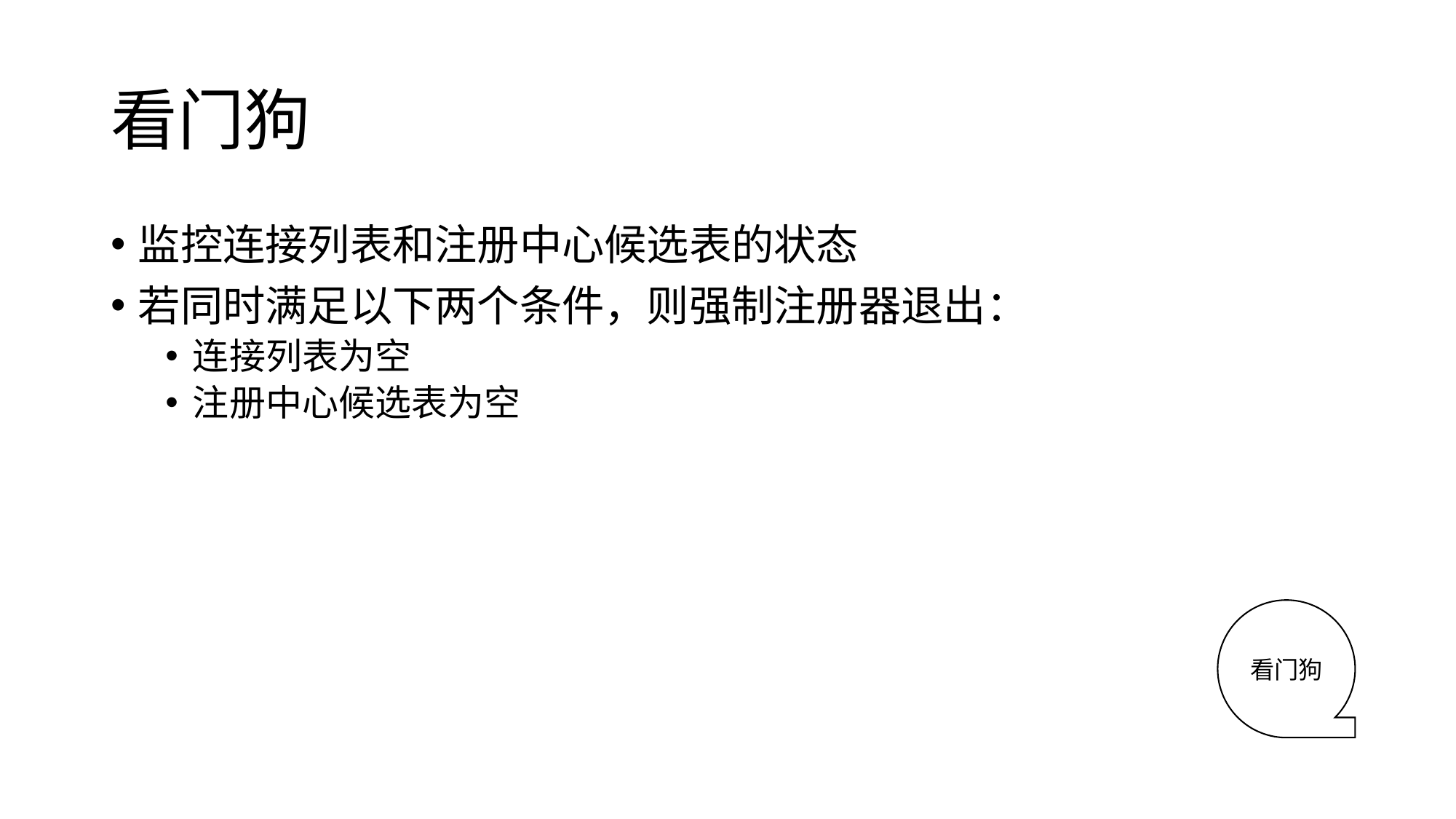

# 看门狗
监控连接列表和注册中心候选表的状态
若同时满足以下两个条件，则强制注册器退出：
连接列表为空
注册中心候选表为空

看门狗